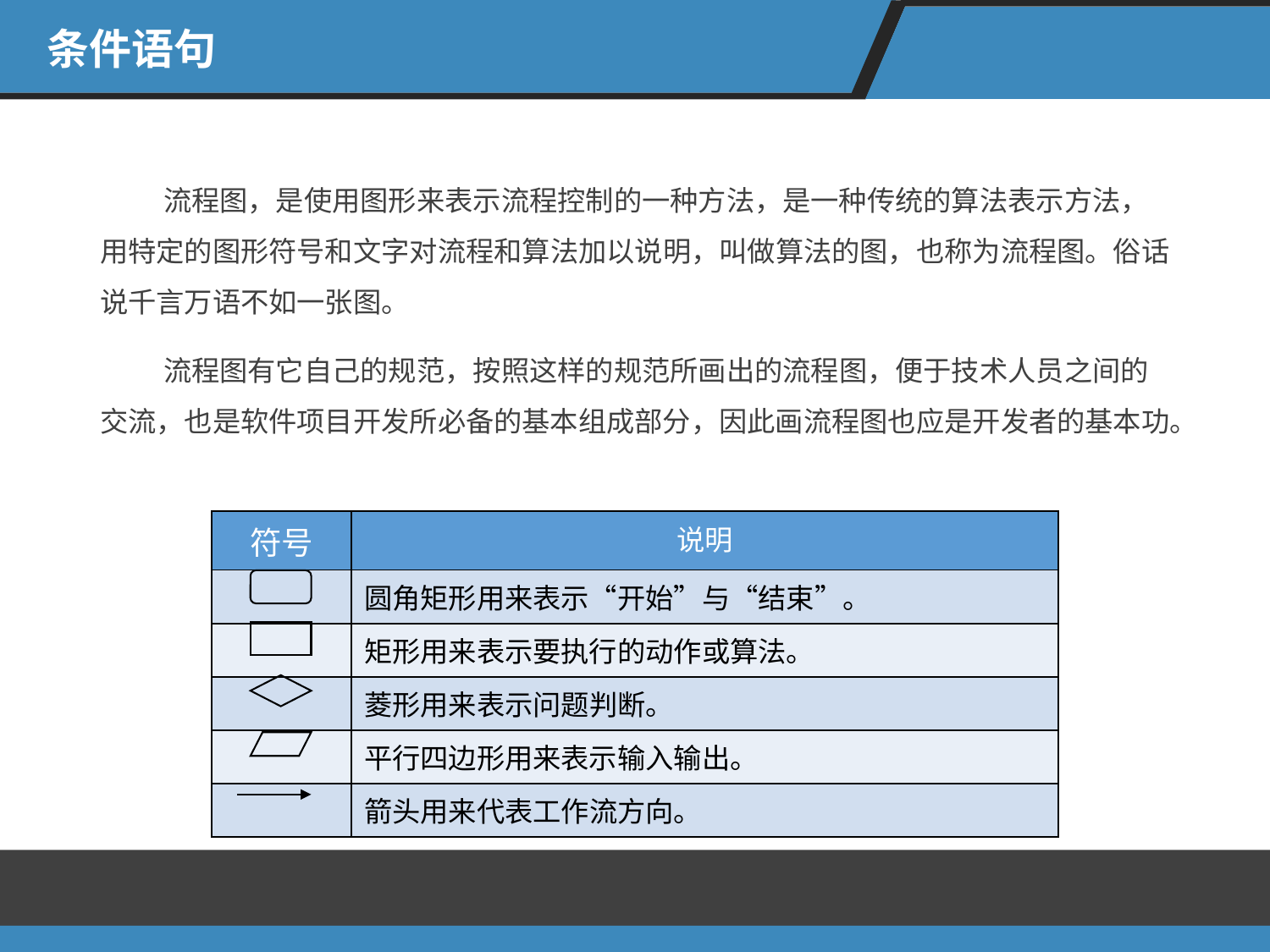

条件语句
流程图，是使用图形来表示流程控制的一种方法，是一种传统的算法表示方法，用特定的图形符号和文字对流程和算法加以说明，叫做算法的图，也称为流程图。俗话说千言万语不如一张图。
流程图有它自己的规范，按照这样的规范所画出的流程图，便于技术人员之间的交流，也是软件项目开发所必备的基本组成部分，因此画流程图也应是开发者的基本功。
| 符号 | 说明 |
| --- | --- |
|  | 圆角矩形用来表示“开始”与“结束”。 |
|  | 矩形用来表示要执行的动作或算法。 |
|  | 菱形用来表示问题判断。 |
|  | 平行四边形用来表示输入输出。 |
|  | 箭头用来代表工作流方向。 |